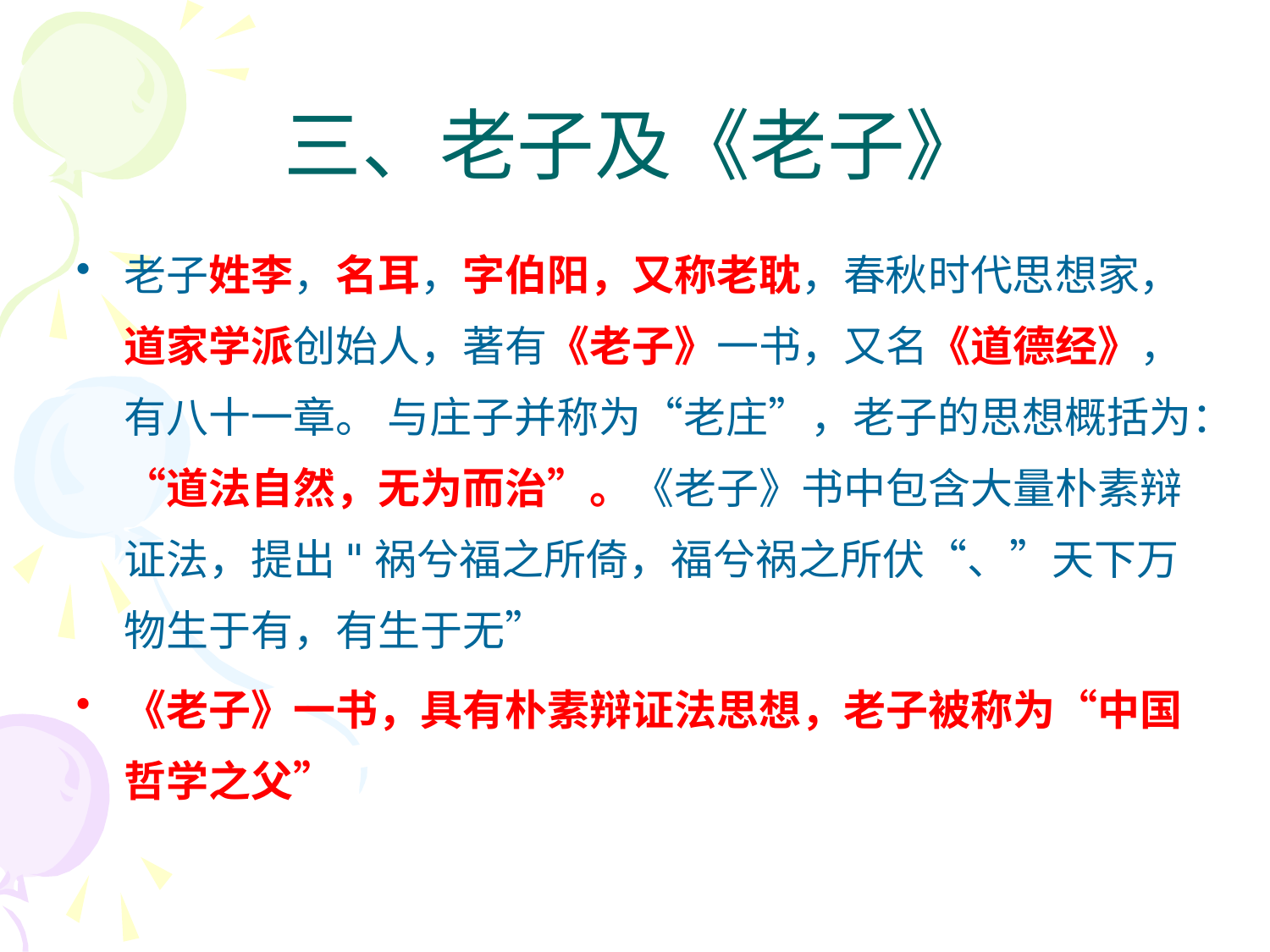

# 三、老子及《老子》
老子姓李，名耳，字伯阳，又称老耽，春秋时代思想家，道家学派创始人，著有《老子》一书，又名《道德经》，有八十一章。 与庄子并称为“老庄”，老子的思想概括为：“道法自然，无为而治”。《老子》书中包含大量朴素辩证法，提出"祸兮福之所倚，福兮祸之所伏“、”天下万物生于有，有生于无”
《老子》一书，具有朴素辩证法思想，老子被称为“中国哲学之父”